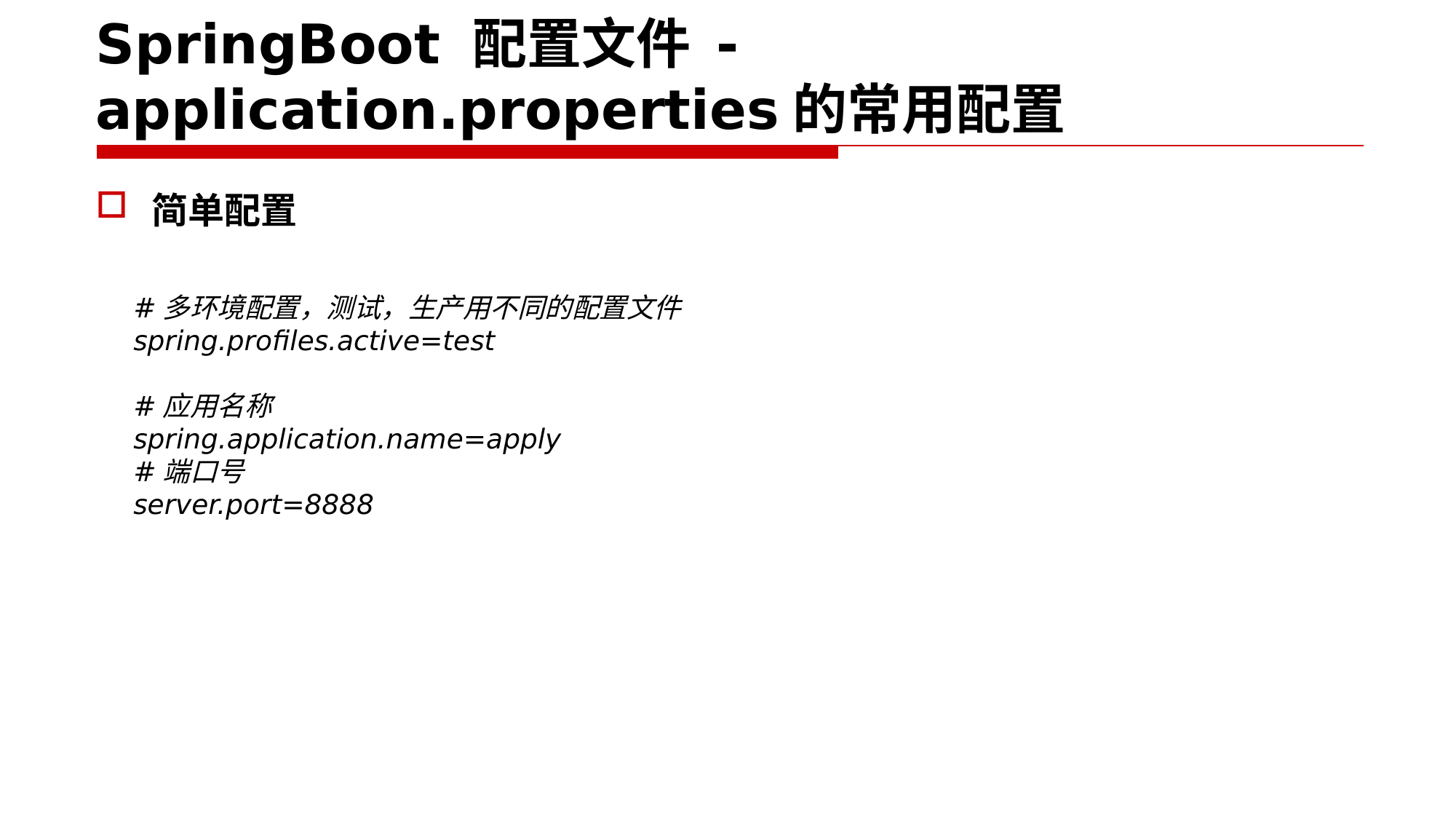

# SpringBoot 配置文件 -application.properties的常用配置
简单配置

#多环境配置，测试，生产用不同的配置文件
spring.profiles.active=test

#应用名称
spring.application.name=apply
#端口号
server.port=8888